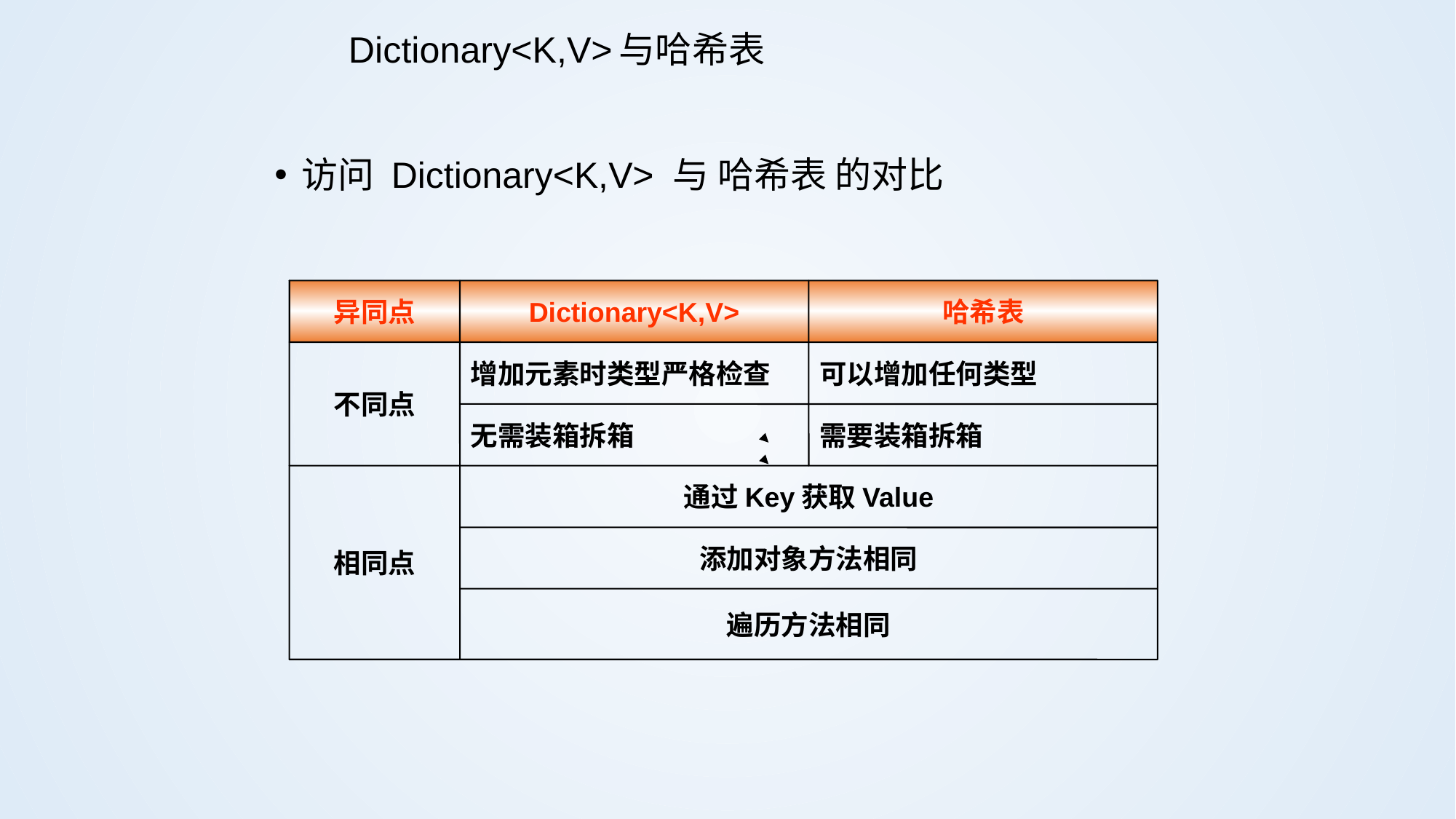

# Dictionary<K,V>与哈希表
访问 Dictionary<K,V> 与 哈希表 的对比
异同点

Dictionary<K,V>

哈希表

不同点

增加元素时类型严格检查
可以增加任何类型
无需装箱拆箱

需要装箱拆箱
相同点

通过Key获取Value
添加对象方法相同

遍历方法相同